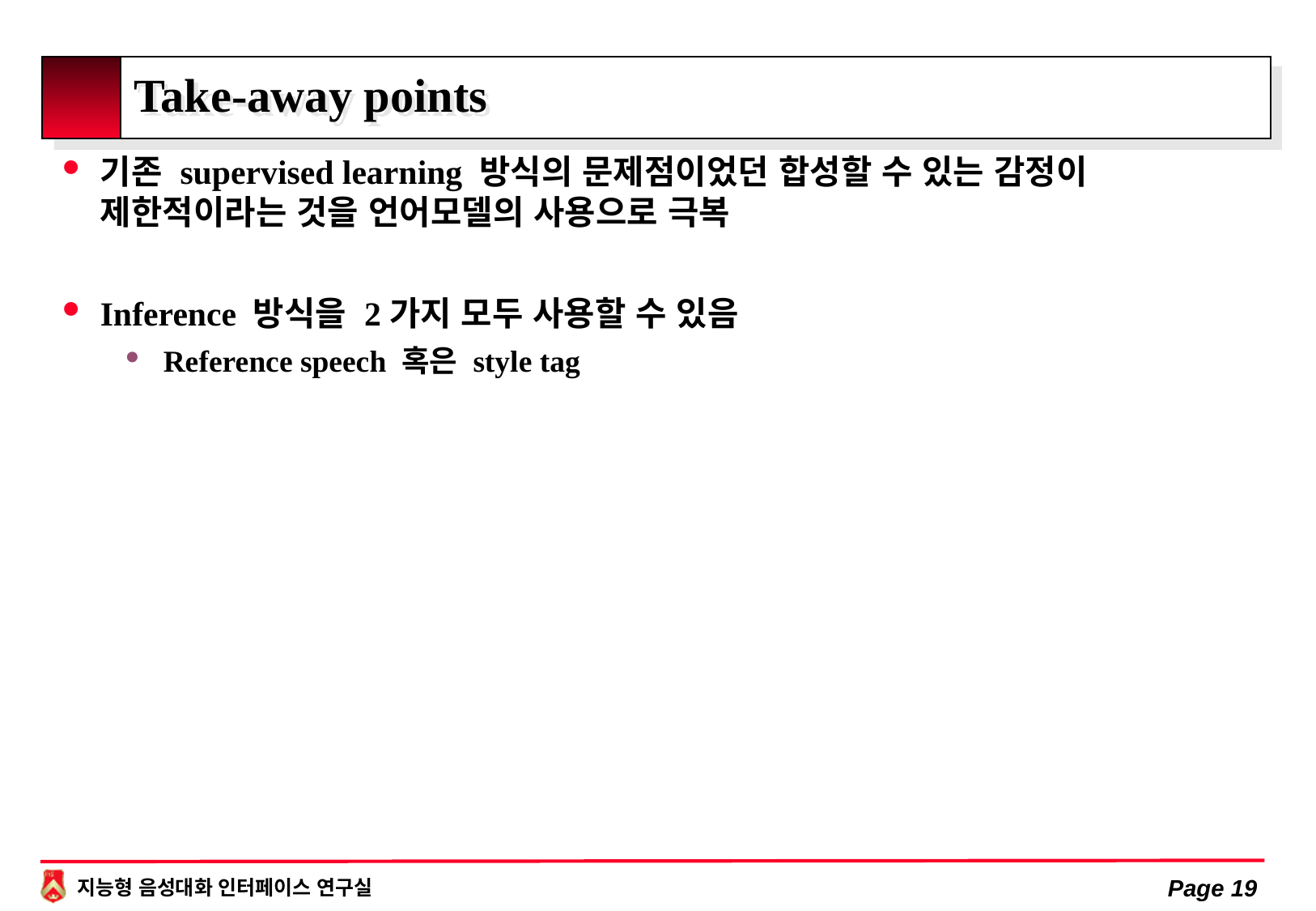

# Take-away points
기존 supervised learning 방식의 문제점이었던 합성할 수 있는 감정이 제한적이라는 것을 언어모델의 사용으로 극복

Inference 방식을 2가지 모두 사용할 수 있음
Reference speech 혹은 style tag

Page 19